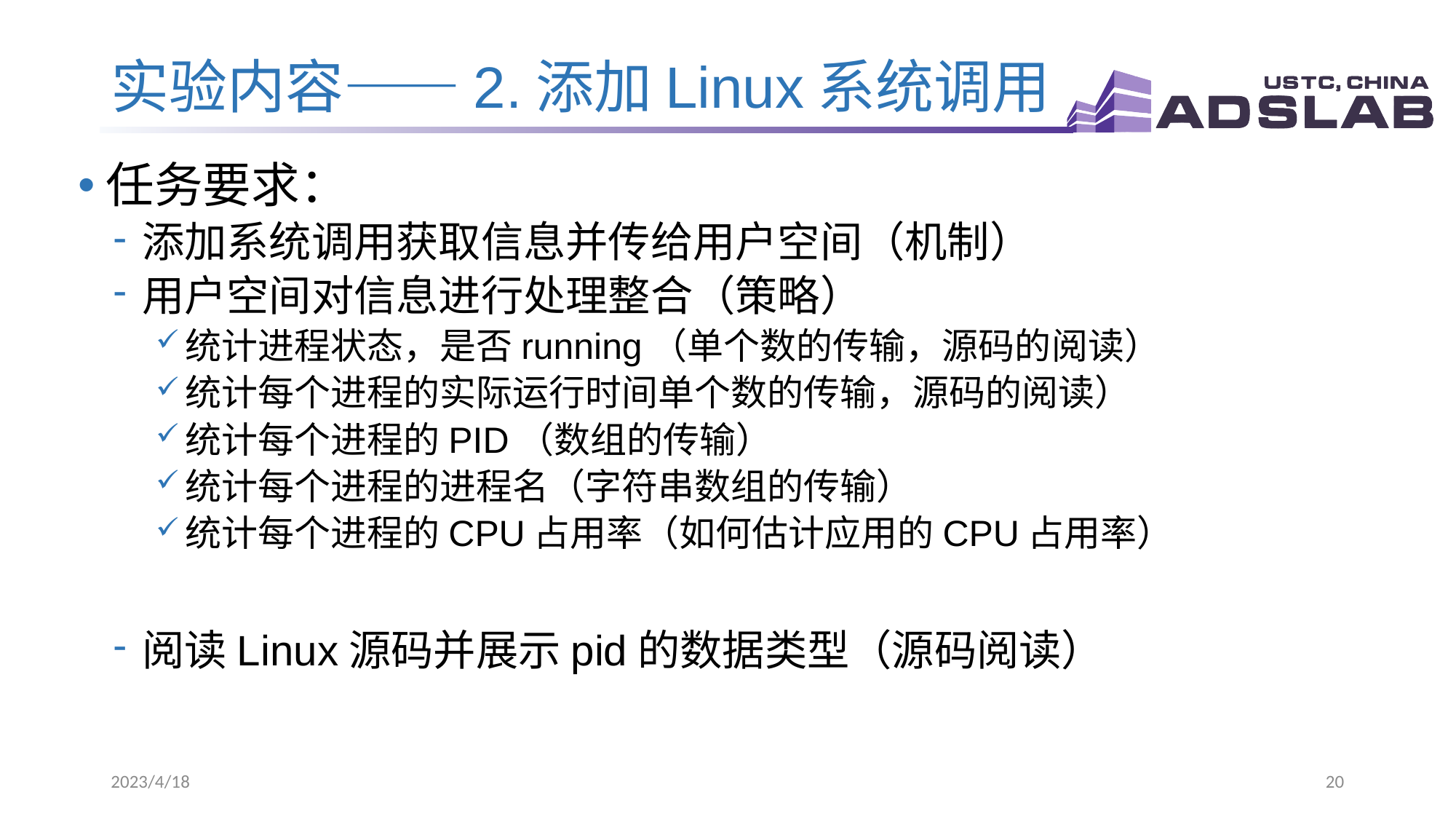

# 实验内容——2.添加Linux系统调用
任务要求：
添加系统调用获取信息并传给用户空间（机制）
用户空间对信息进行处理整合（策略）
统计进程状态，是否running（单个数的传输，源码的阅读）
统计每个进程的实际运行时间单个数的传输，源码的阅读）
统计每个进程的PID（数组的传输）
统计每个进程的进程名（字符串数组的传输）
统计每个进程的CPU占用率（如何估计应用的CPU占用率）

阅读Linux源码并展示pid的数据类型（源码阅读）

2023/4/18
20